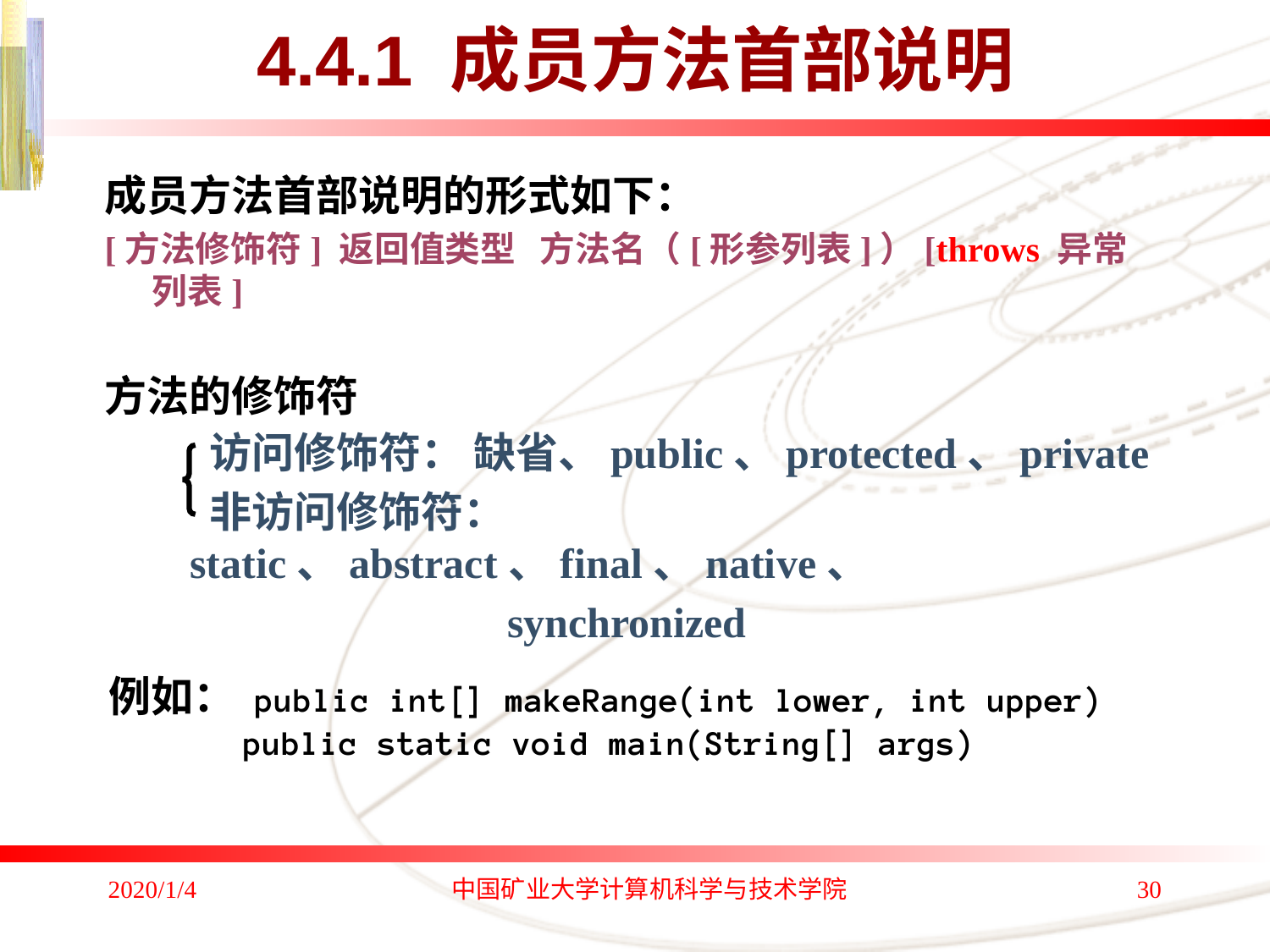

# 4.4.1 成员方法首部说明
成员方法首部说明的形式如下：
[方法修饰符] 返回值类型   方法名（[形参列表]）[throws 异常列表]

方法的修饰符
 访问修饰符： 缺省、public、protected、private
 非访问修饰符： static、abstract、final、native、
                              synchronized

例如： public int[] makeRange(int lower, int upper)
       public static void main(String[] args)
2020/1/4
中国矿业大学计算机科学与技术学院
30